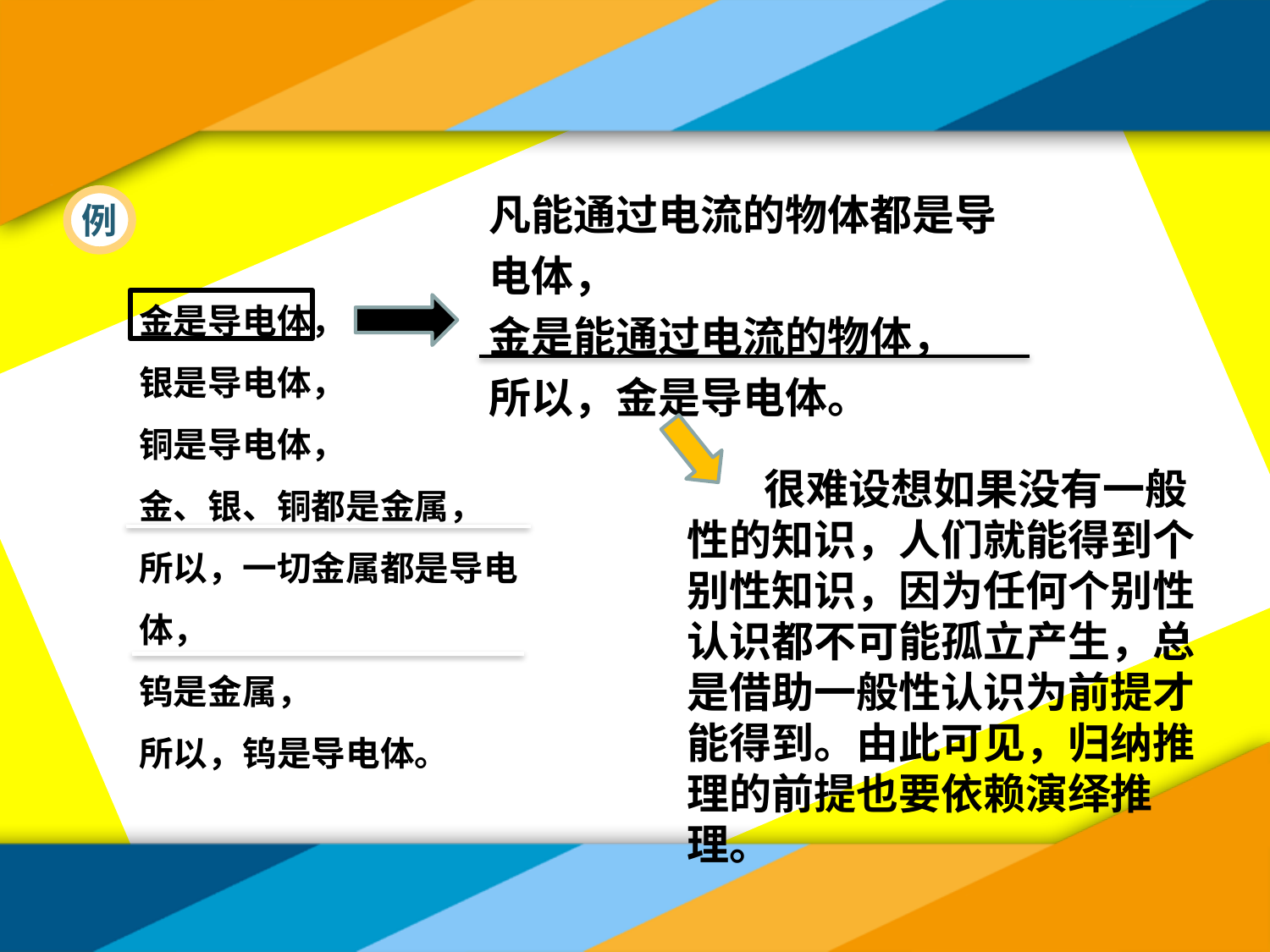

凡能通过电流的物体都是导电体，
金是能通过电流的物体，
所以，金是导电体。
例
金是导电体，
银是导电体，
铜是导电体，
金、银、铜都是金属，
所以，一切金属都是导电体，
钨是金属，
所以，钨是导电体。

       很难设想如果没有一般性的知识，人们就能得到个别性知识，因为任何个别性认识都不可能孤立产生，总是借助一般性认识为前提才能得到。由此可见，归纳推理的前提也要依赖演绎推理。